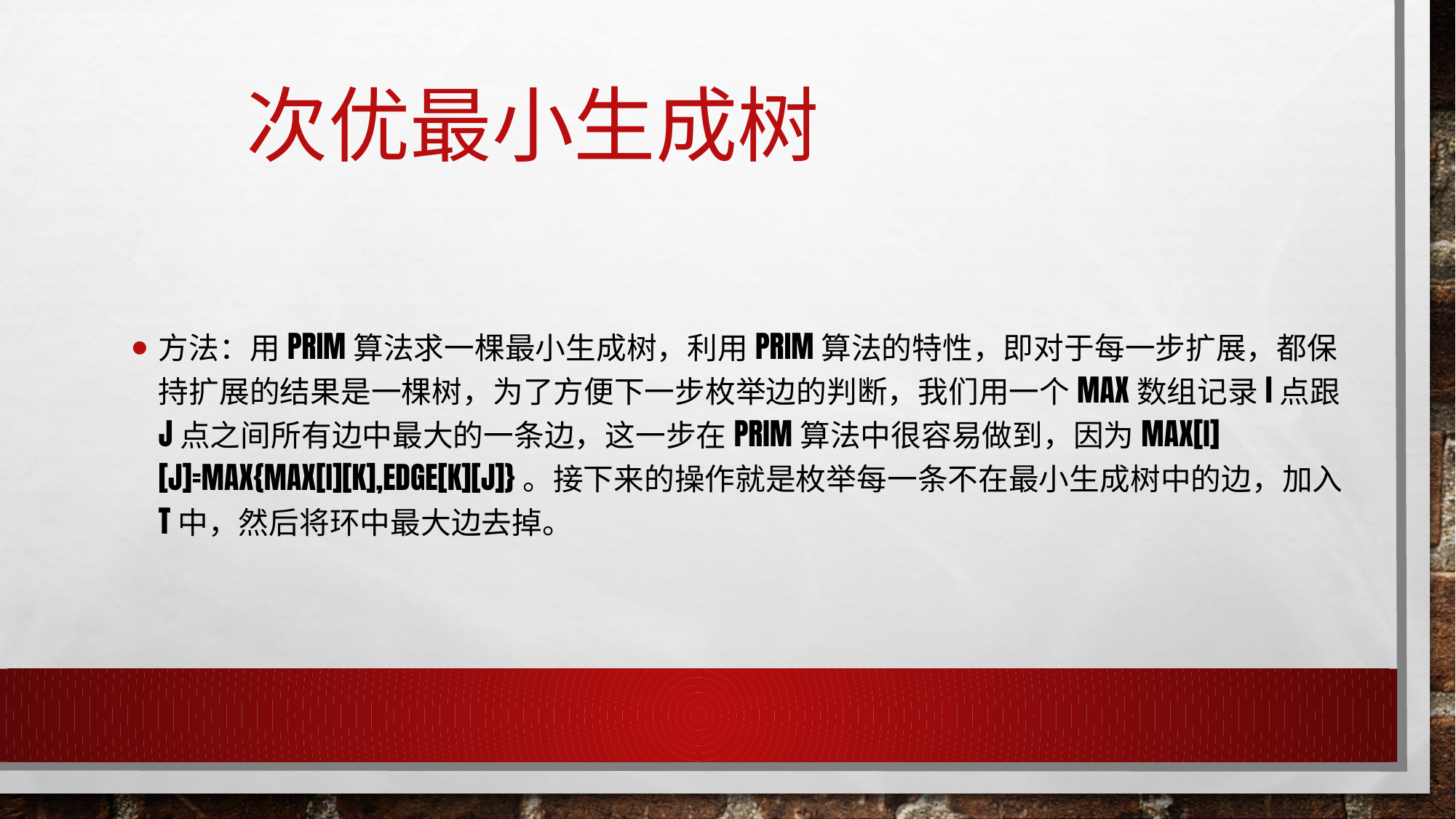

# 次优最小生成树
方法：用Prim算法求一棵最小生成树，利用Prim算法的特性，即对于每一步扩展，都保持扩展的结果是一棵树，为了方便下一步枚举边的判断，我们用一个Max数组记录i点跟j点之间所有边中最大的一条边，这一步在Prim算法中很容易做到，因为Max[i][j]=max{Max[i][k],edge[k][j]}。接下来的操作就是枚举每一条不在最小生成树中的边，加入T中，然后将环中最大边去掉。